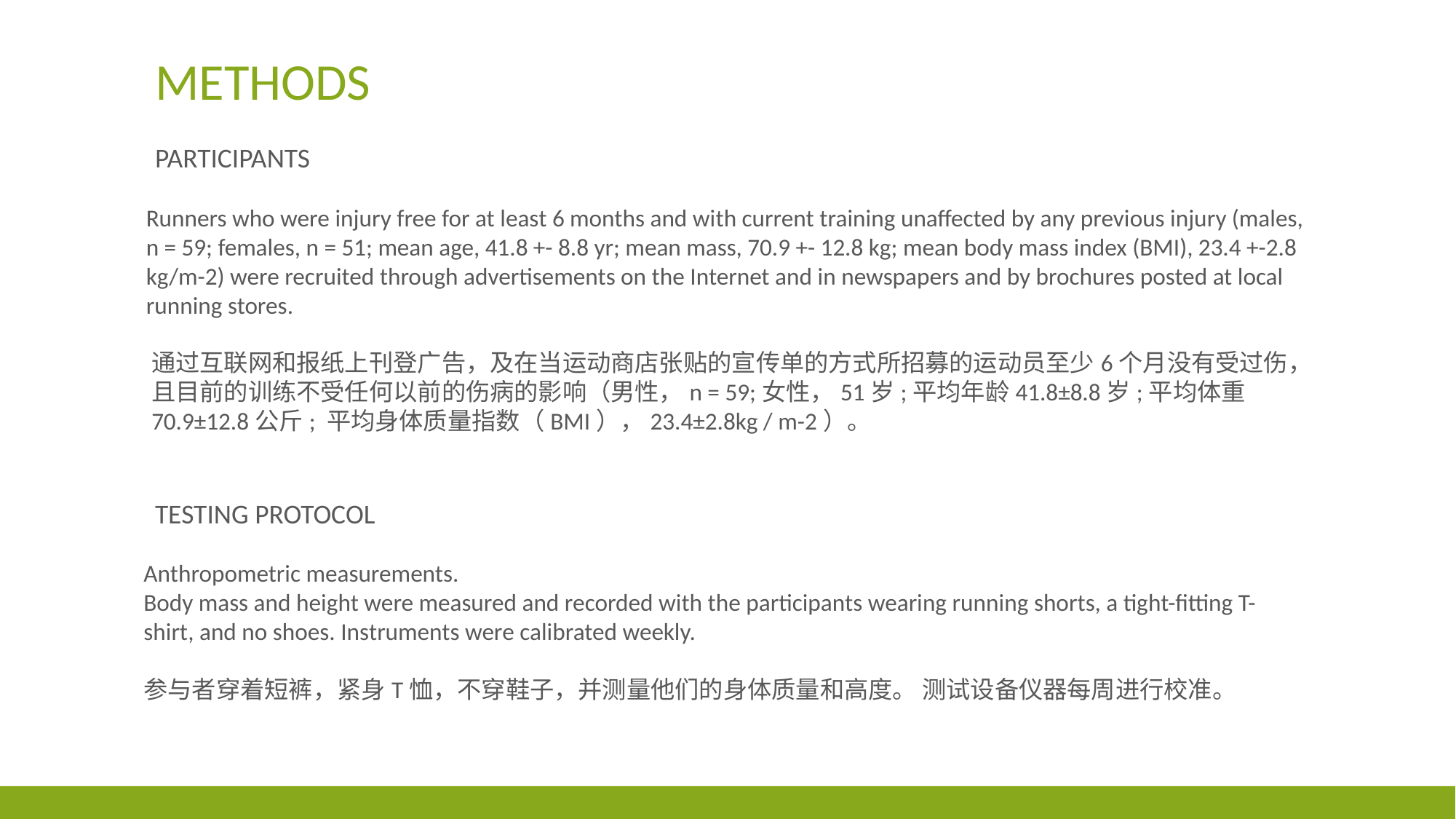

METHODS
Participants
Runners who were injury free for at least 6 months and with current training unaffected by any previous injury (males, n = 59; females, n = 51; mean age, 41.8 +- 8.8 yr; mean mass, 70.9 +- 12.8 kg; mean body mass index (BMI), 23.4 +-2.8 kg/m-2) were recruited through advertisements on the Internet and in newspapers and by brochures posted at local running stores.

通过互联网和报纸上刊登广告，及在当运动商店张贴的宣传单的方式所招募的运动员至少6个月没有受过伤，且目前的训练不受任何以前的伤病的影响（男性，n = 59;女性，51岁;平均年龄41.8±8.8岁;平均体重70.9±12.8公斤; 平均身体质量指数（BMI），23.4±2.8kg / m-2）。

Testing Protocol
 Anthropometric measurements.
Body mass and height were measured and recorded with the participants wearing running shorts, a tight-fitting T-shirt, and no shoes. Instruments were calibrated weekly.

参与者穿着短裤，紧身T恤，不穿鞋子，并测量他们的身体质量和高度。 测试设备仪器每周进行校准。